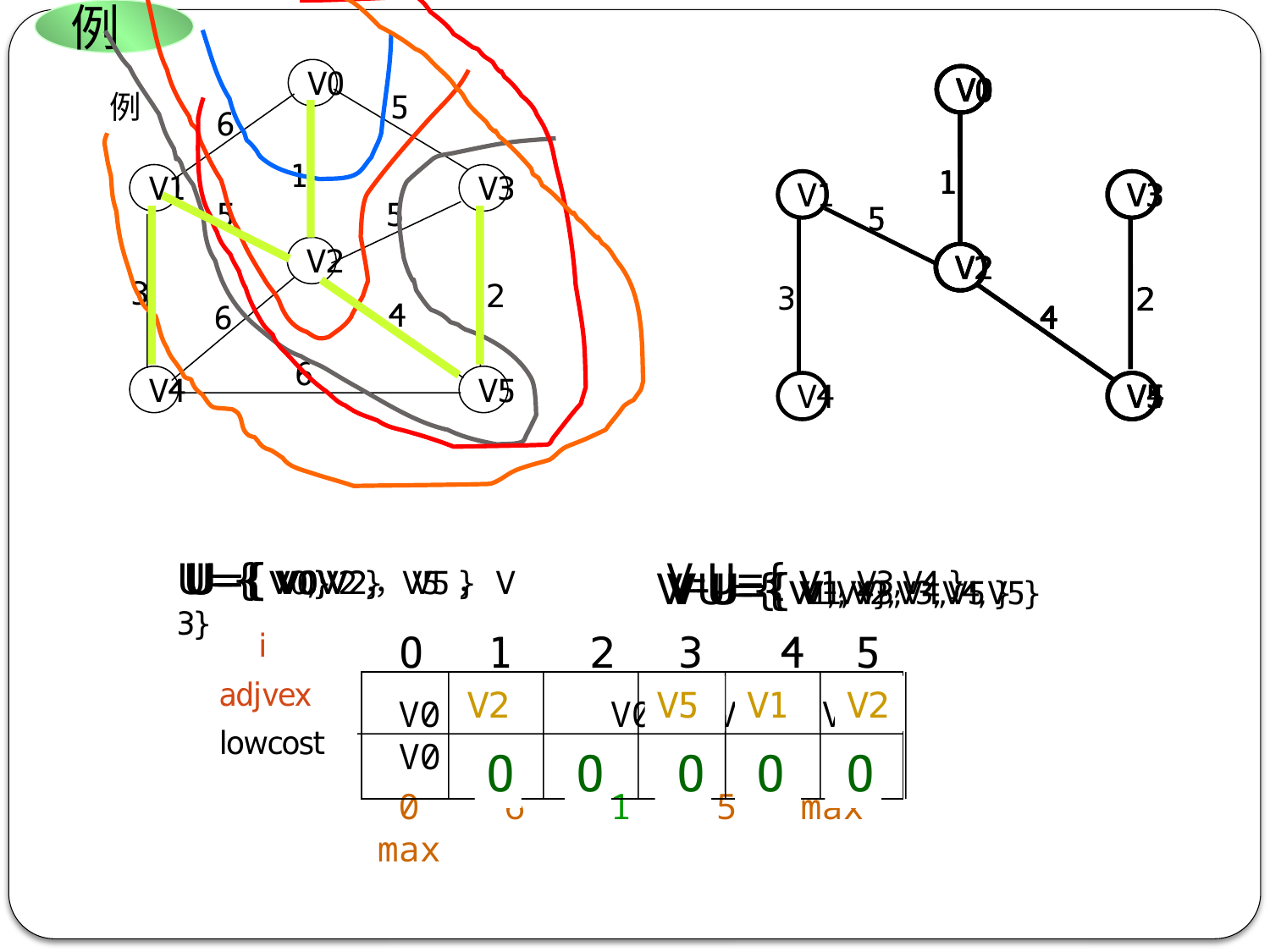

例

V0
例
5

6

1
V1
V3
5
5

V2
3
2

4
6
6
V4
V5

V0

1
V1
V3
V2
V4
V5

4

2
5

3
V0

1
V1
V3
5

V2
2

4
V5
V0

1
V2
V0

1
V2

4
V5
V0

1
V3

V2
2

4
V4
V0

U={ v0,v2，V5 ，V3}
U={ v0}
U={ v0,v2}
U={ v0,v2，V5 }
V-U={ v1, V3,V4 }
V-U={ v1,V4}
V-U={ v1, V3,V4,V5 }
V-U={ v1,V2,V3,V4,V5}
    i
adjvex
lowcost
  0     1      2     3      4    5

V2
V5
V1
V2
V2
 V0  V0    V0   V0   V0   V0
 0    6    1    5   max  max
5
0
0
2
0
6
3
0
4
0